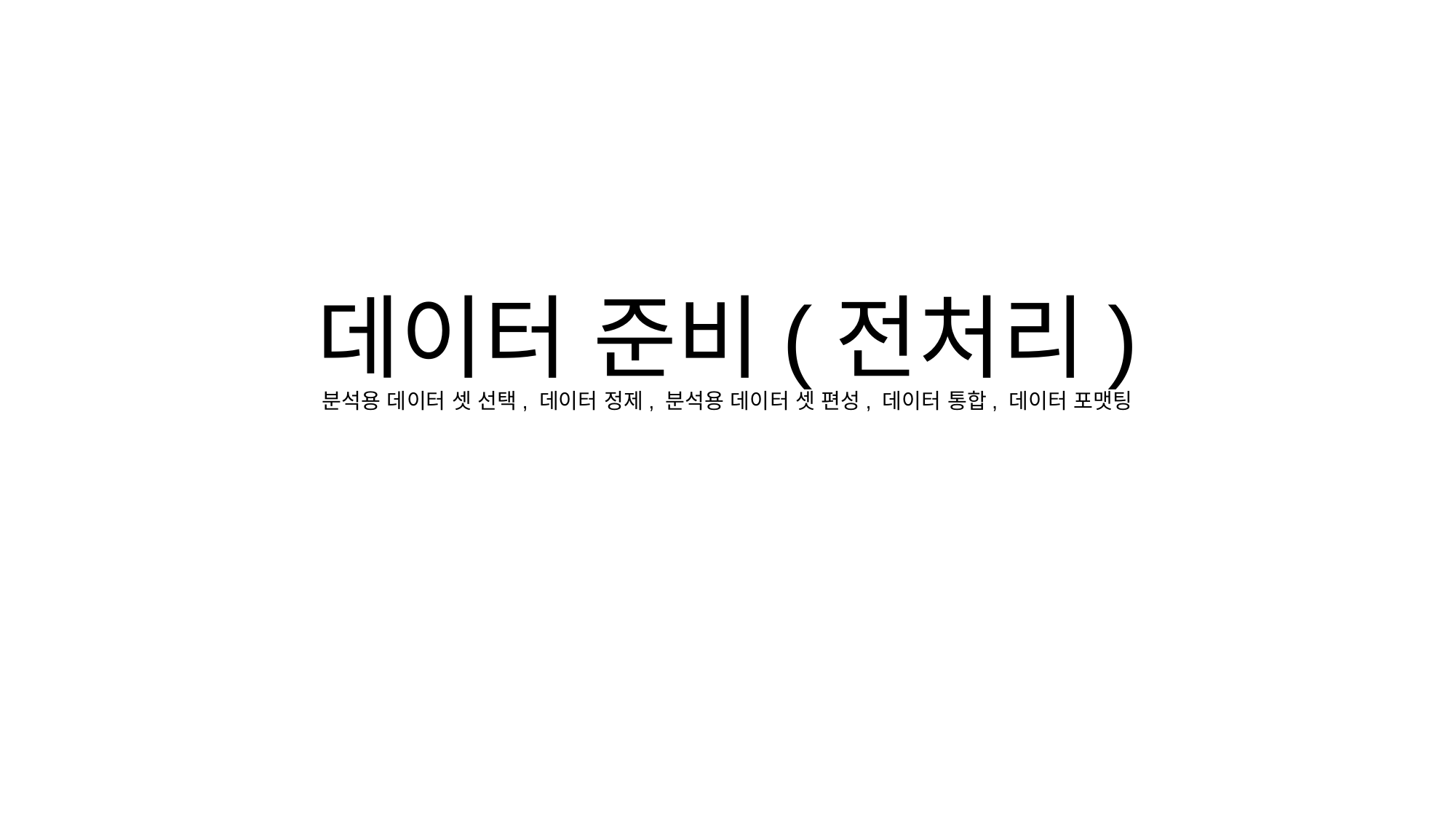

# 데이터 준비(전처리) 분석용 데이터 셋 선택, 데이터 정제, 분석용 데이터 셋 편성, 데이터 통합, 데이터 포맷팅